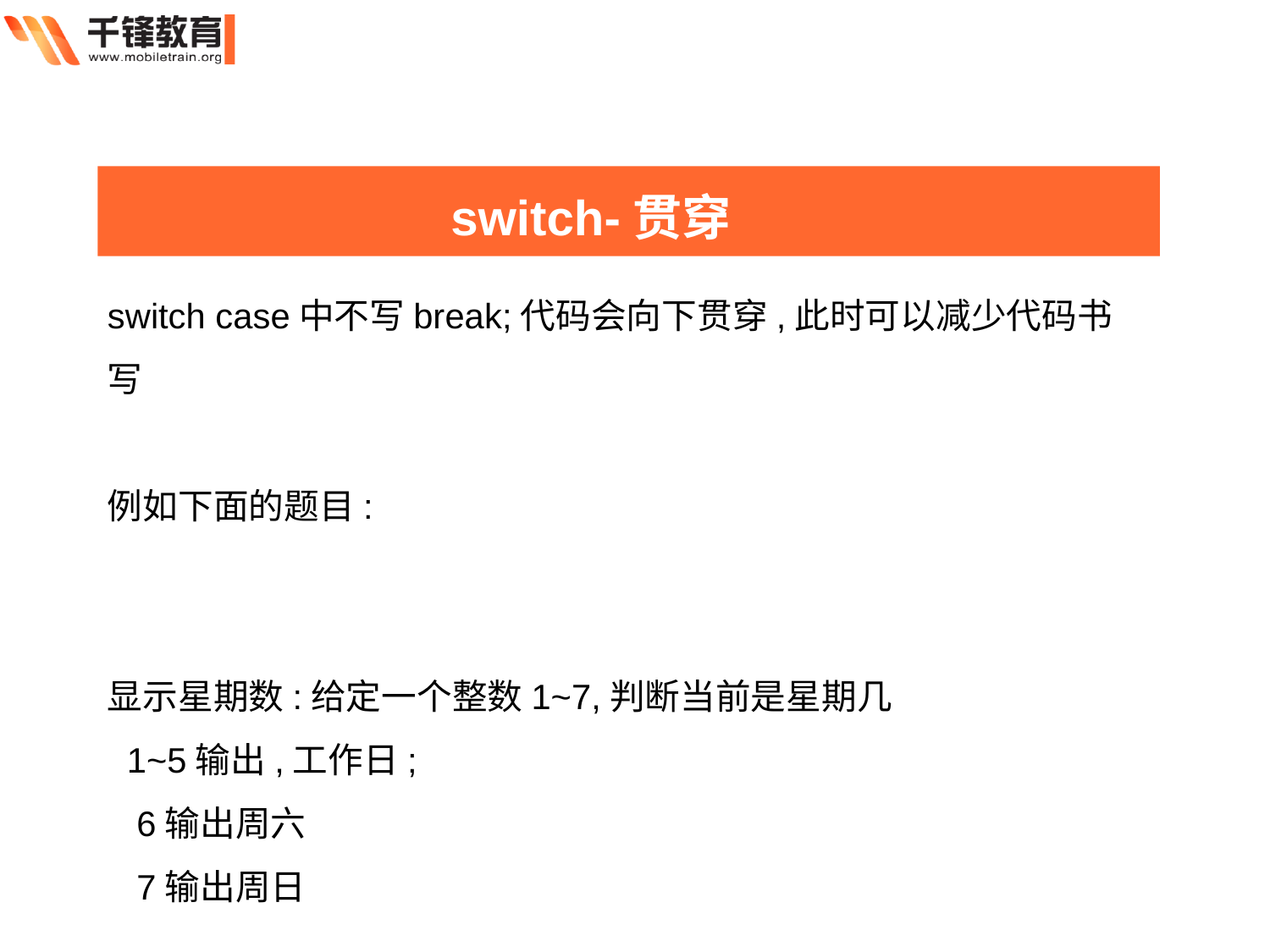

switch-贯穿
switch case中不写break;代码会向下贯穿,此时可以减少代码书写

例如下面的题目:

显示星期数:给定一个整数1~7,判断当前是星期几
  1~5输出,工作日;
   6输出周六
   7输出周日